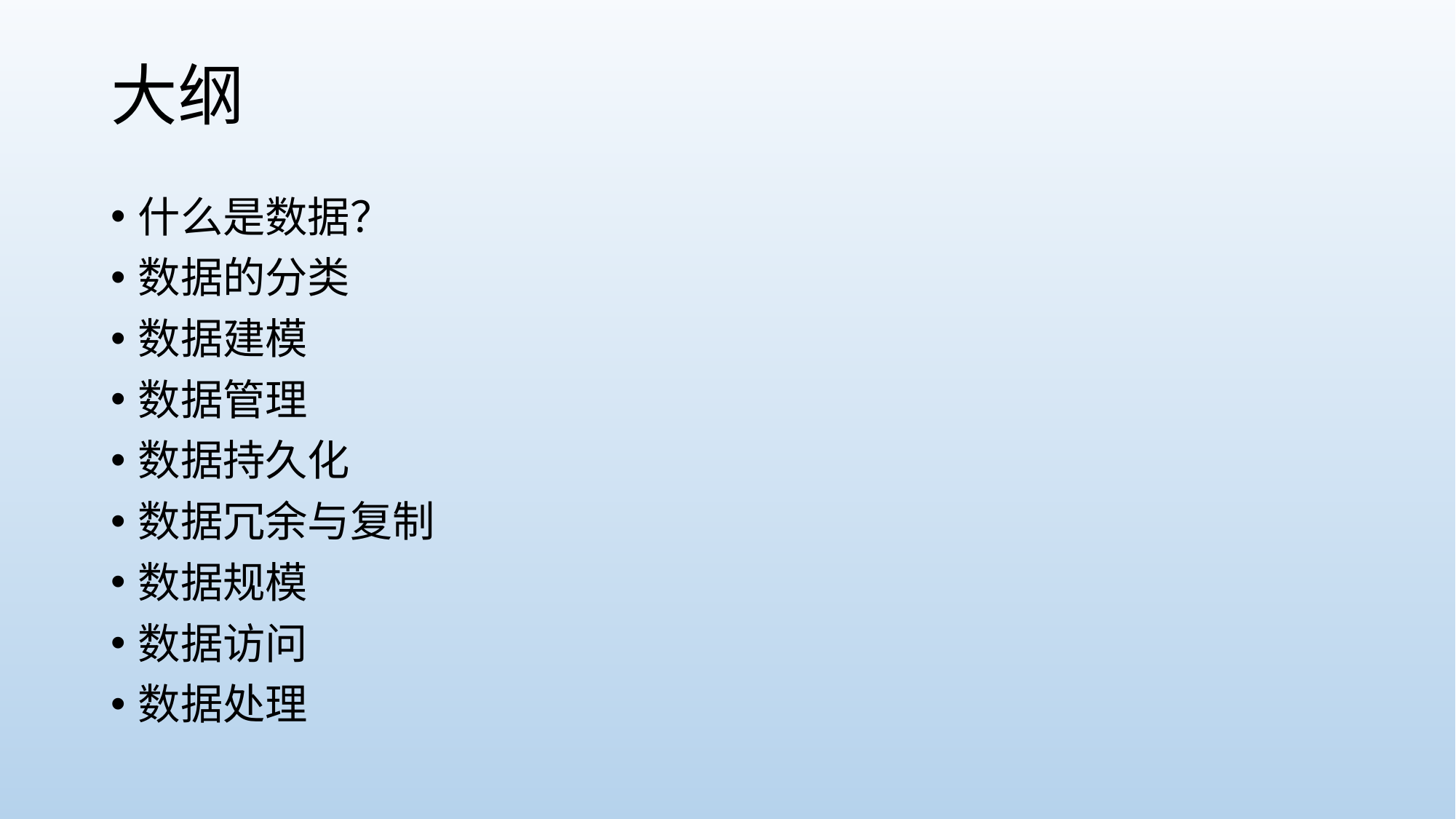

# 大纲
什么是数据？
数据的分类
数据建模
数据管理
数据持久化
数据冗余与复制
数据规模
数据访问
数据处理